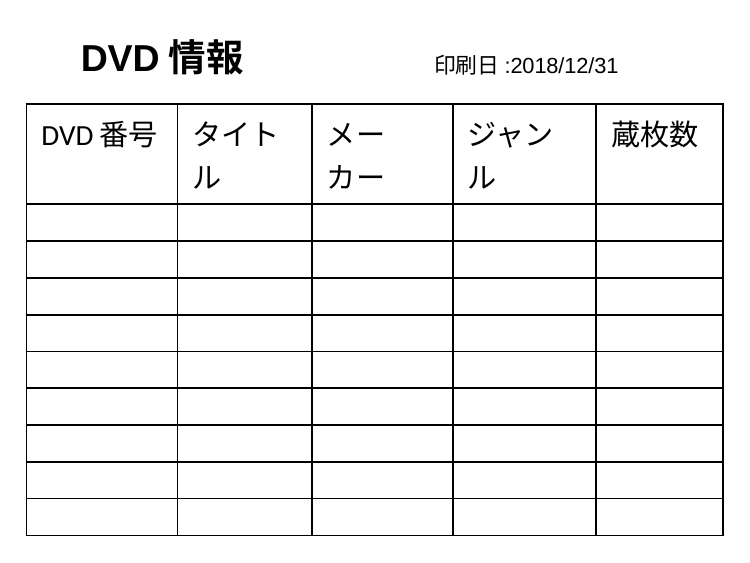

DVD情報
印刷日:2018/12/31
| DVD番号 | タイトル | メーカー | ジャンル | 蔵枚数 |
| --- | --- | --- | --- | --- |
|  |  |  |  |  |
|  |  |  |  |  |
|  |  |  |  |  |
|  |  |  |  |  |
|  |  |  |  |  |
|  |  |  |  |  |
|  |  |  |  |  |
|  |  |  |  |  |
|  |  |  |  |  |